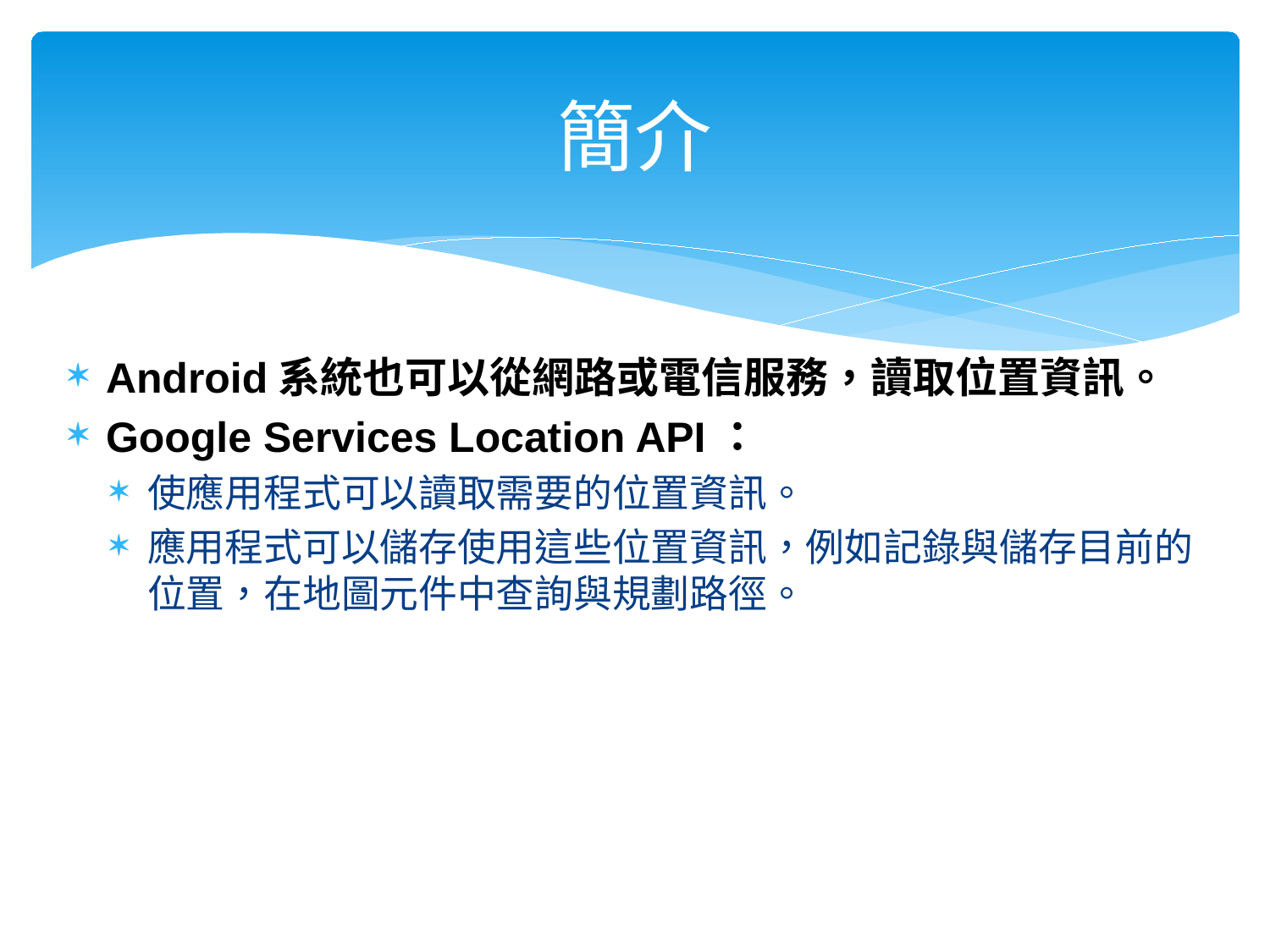

# 簡介
Android系統也可以從網路或電信服務，讀取位置資訊。
Google Services Location API：
使應用程式可以讀取需要的位置資訊。
應用程式可以儲存使用這些位置資訊，例如記錄與儲存目前的位置，在地圖元件中查詢與規劃路徑。